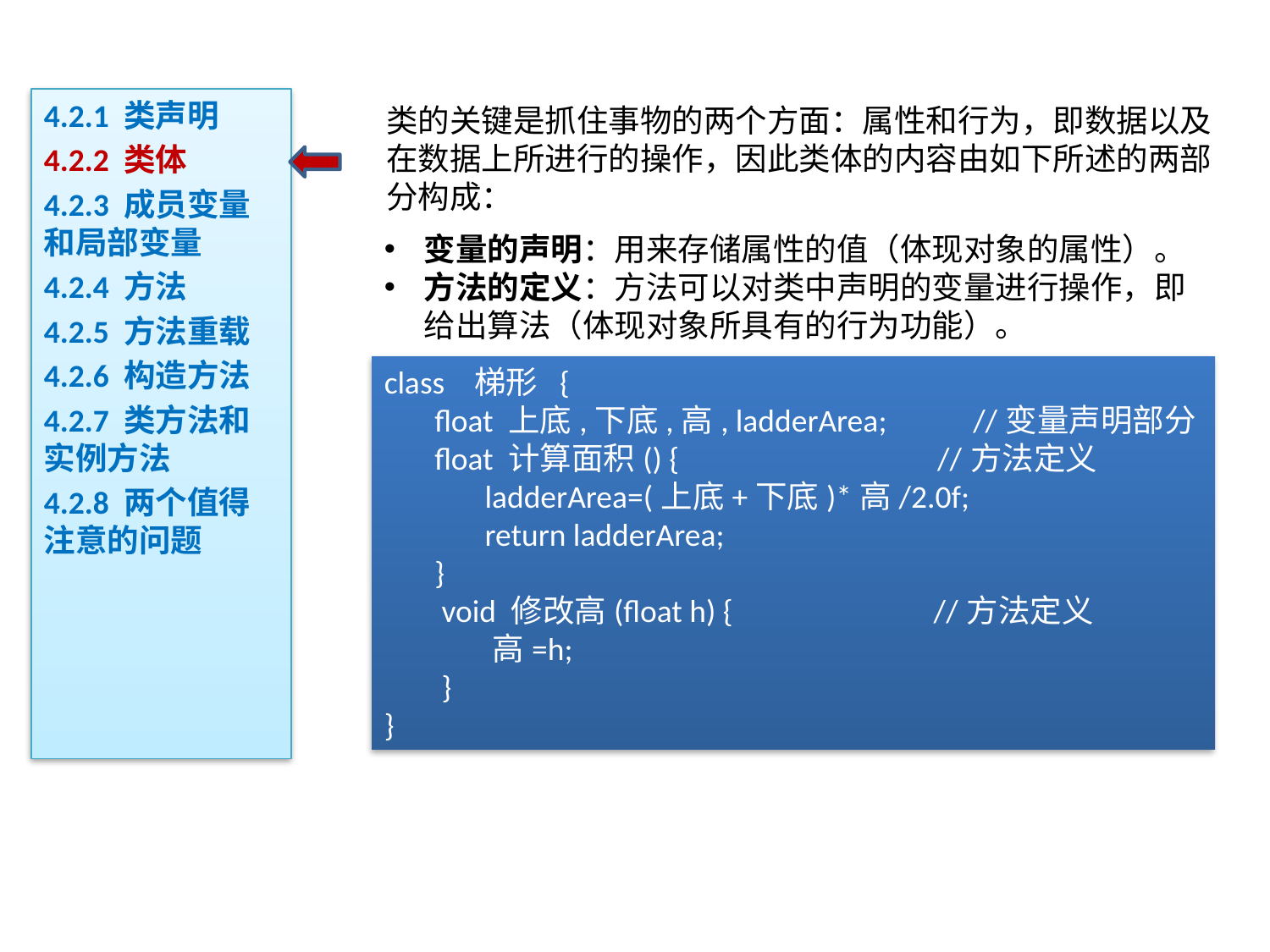

4.2.1 类声明
4.2.2 类体
4.2.3 成员变量和局部变量
4.2.4 方法
4.2.5 方法重载
4.2.6 构造方法
4.2.7 类方法和实例方法
4.2.8 两个值得注意的问题
类的关键是抓住事物的两个方面：属性和行为，即数据以及在数据上所进行的操作，因此类体的内容由如下所述的两部分构成：
# 4.2 类

变量的声明：用来存储属性的值（体现对象的属性）。
方法的定义：方法可以对类中声明的变量进行操作，即给出算法（体现对象所具有的行为功能）。
class   梯形  {
       float 上底,下底,高, ladderArea;            //变量声明部分
       float 计算面积() {                                    //方法定义
              ladderArea=(上底+下底)*高/2.0f;
              return ladderArea;
       }
        void 修改高(float h) {                            //方法定义
              高=h;
        }
}